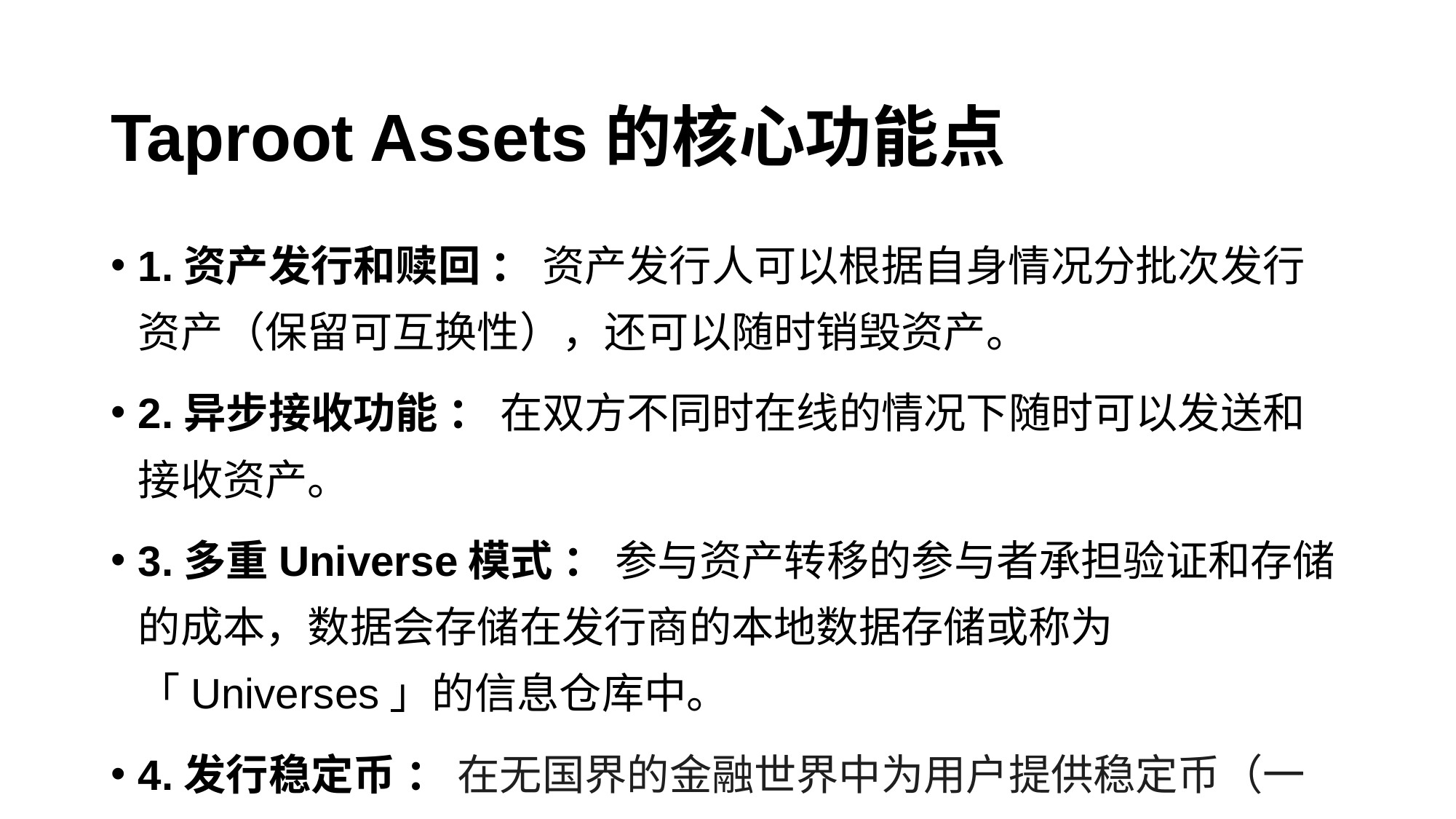

# Taproot Assets的核心功能点
1.资产发行和赎回 ： 资产发行人可以根据自身情况分批次发行资产（保留可互换性），还可以随时销毁资产。
2.异步接收功能 ： 在双方不同时在线的情况下随时可以发送和接收资产。
3.多重Universe模式 ： 参与资产转移的参与者承担验证和存储的成本，数据会存储在发行商的本地数据存储或称为「Universes」的信息仓库中。
4.发行稳定币 ： 在无国界的金融世界中为用户提供稳定币（一比一锚定法币的代币）支持，开发协议支付通道功能。